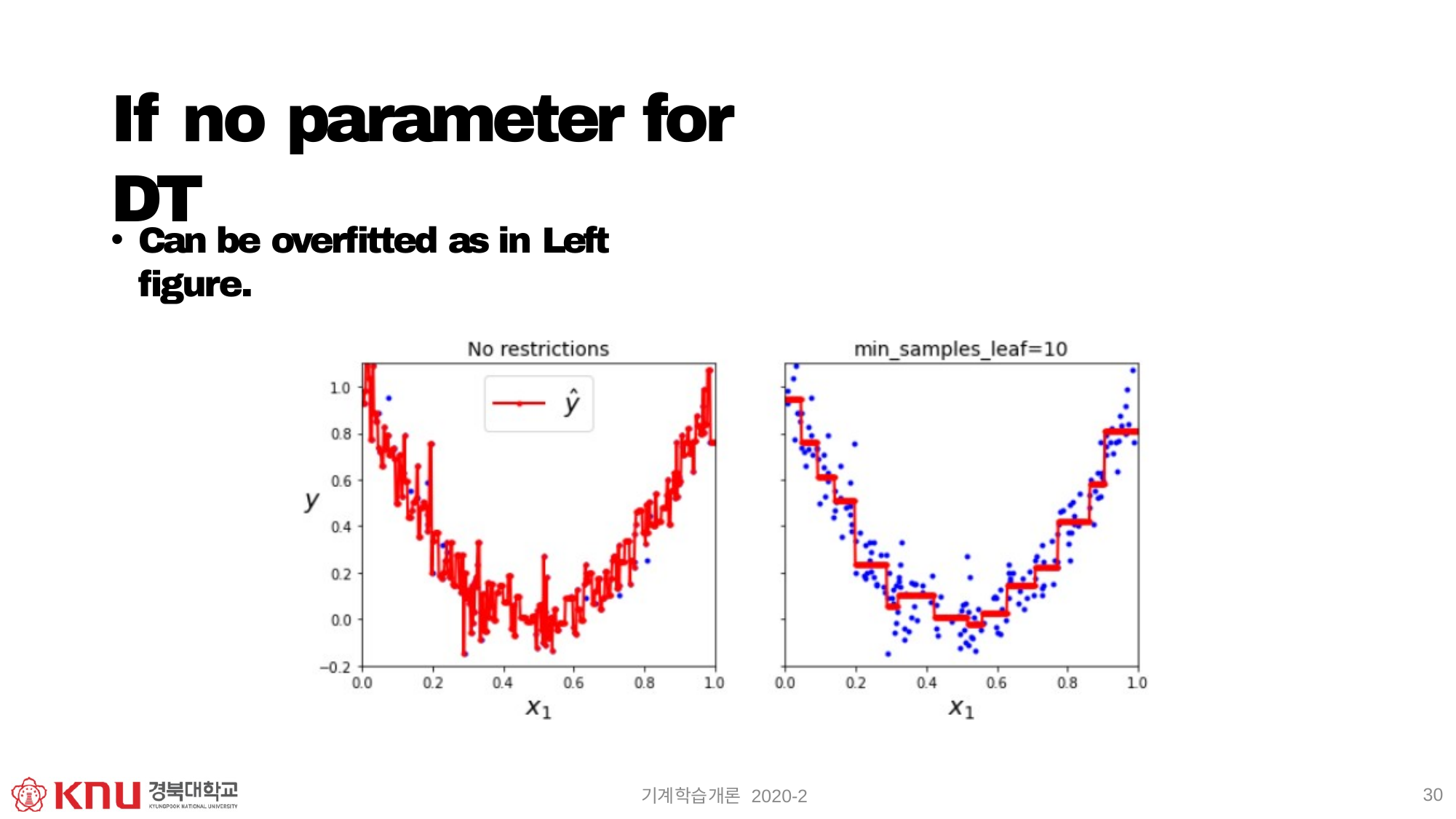

# If no parameter for DT
Can be overfitted as in Left figure.

30
기계학습개론 2020-2